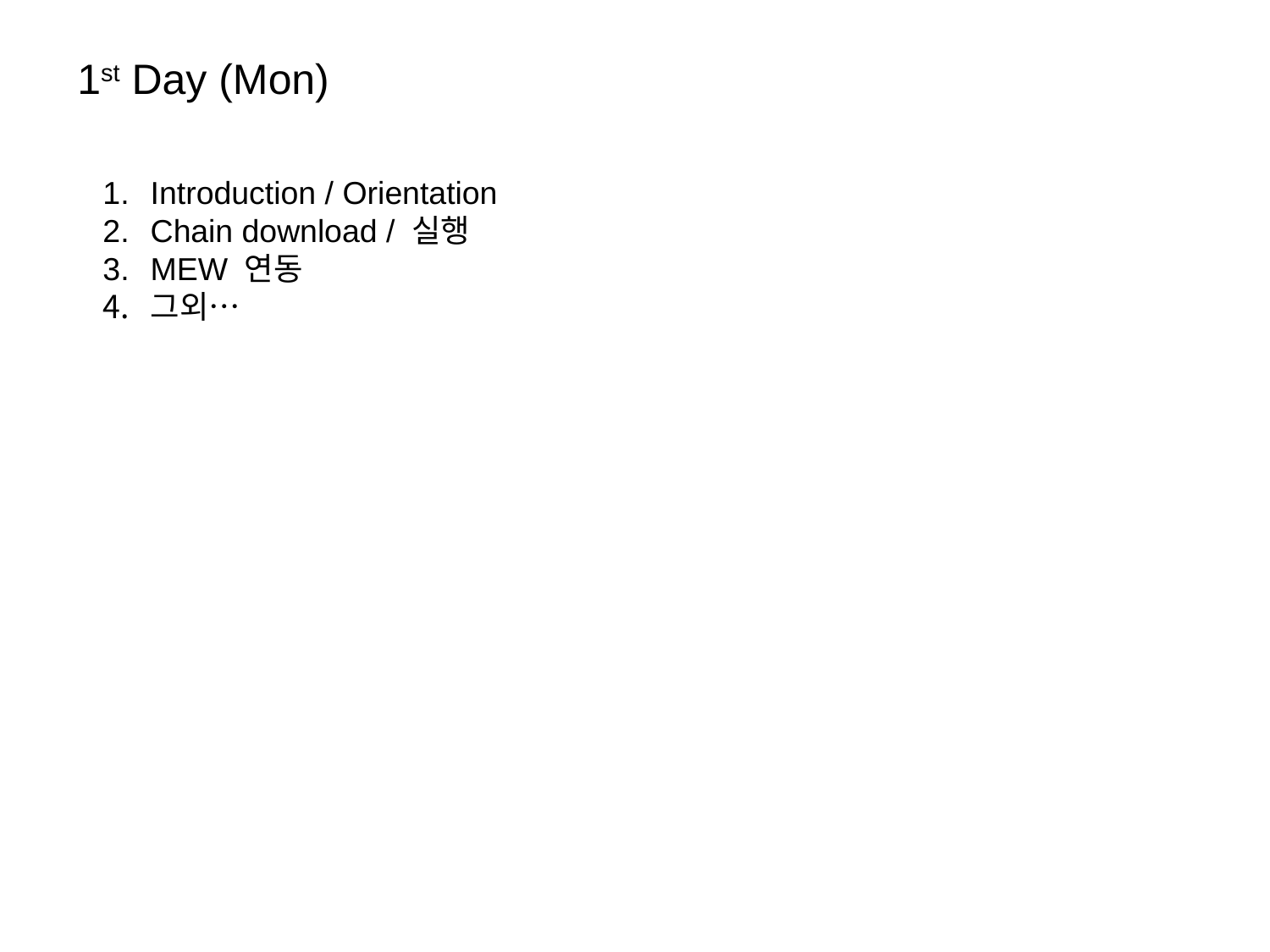

1st Day (Mon)
Introduction / Orientation
Chain download / 실행
MEW 연동
그외…